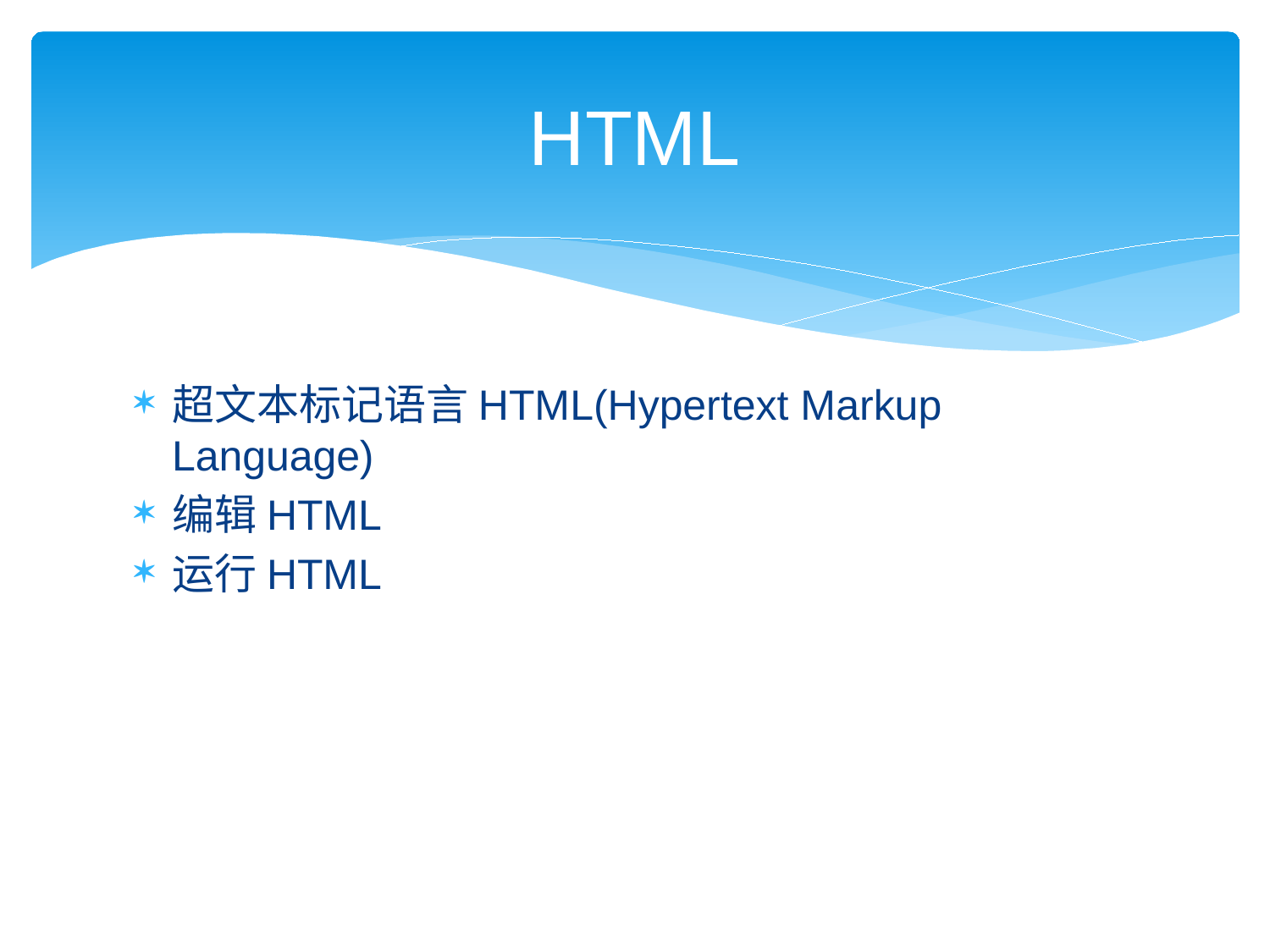

# HTML
超文本标记语言HTML(Hypertext Markup Language)
编辑HTML
运行HTML